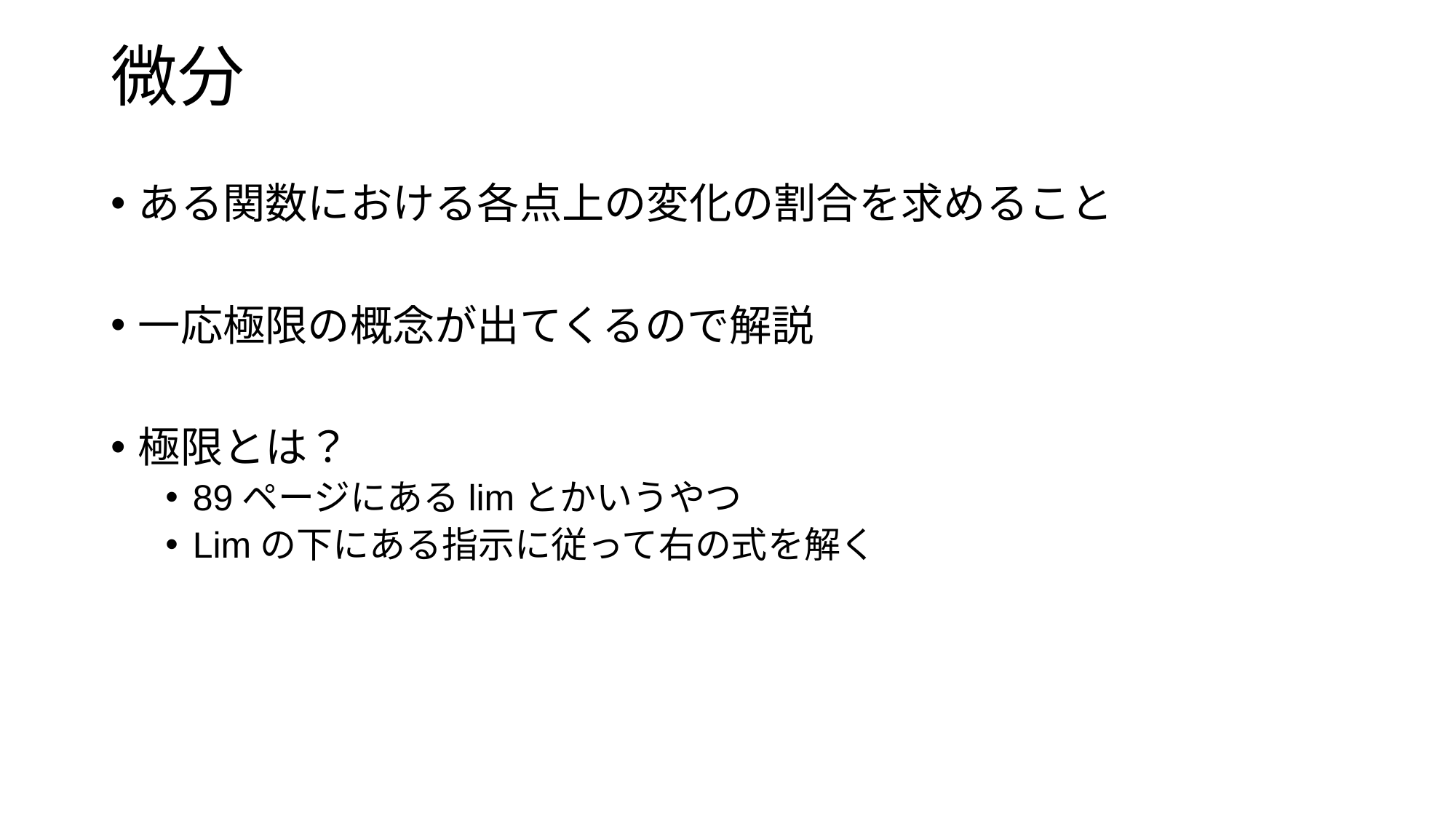

# 微分
ある関数における各点上の変化の割合を求めること

一応極限の概念が出てくるので解説

極限とは？
89ページにあるlimとかいうやつ
Limの下にある指示に従って右の式を解く